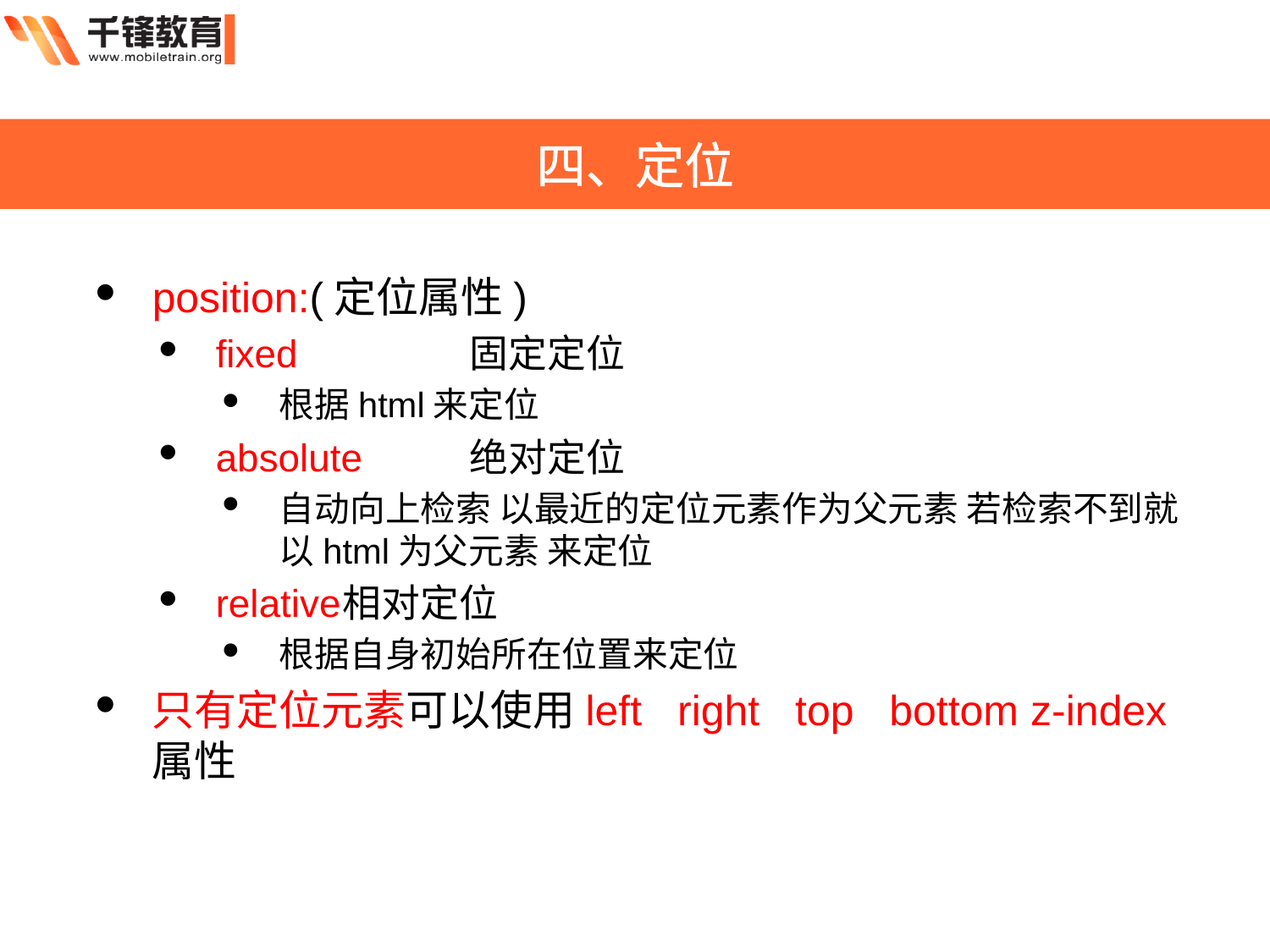

四、定位
position:(定位属性)
fixed		固定定位
根据html来定位
absolute	绝对定位
自动向上检索 以最近的定位元素作为父元素 若检索不到就以html为父元素 来定位
relative	相对定位
根据自身初始所在位置来定位
只有定位元素可以使用left   right   top   bottom z-index属性